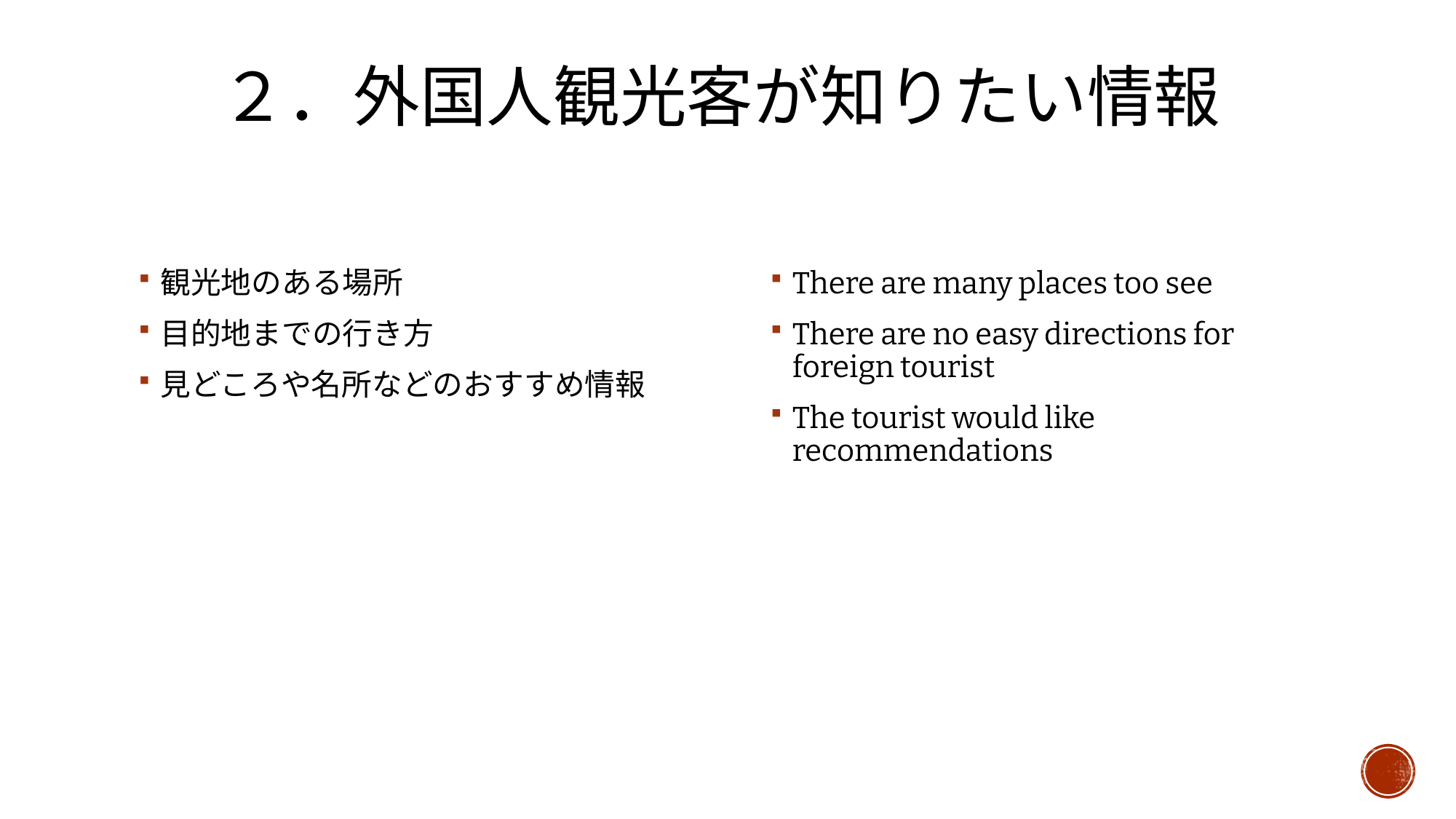

# ２．外国人観光客が知りたい情報
観光地のある場所
目的地までの行き方
見どころや名所などのおすすめ情報
There are many places too see
There are no easy directions for foreign tourist
The tourist would like recommendations